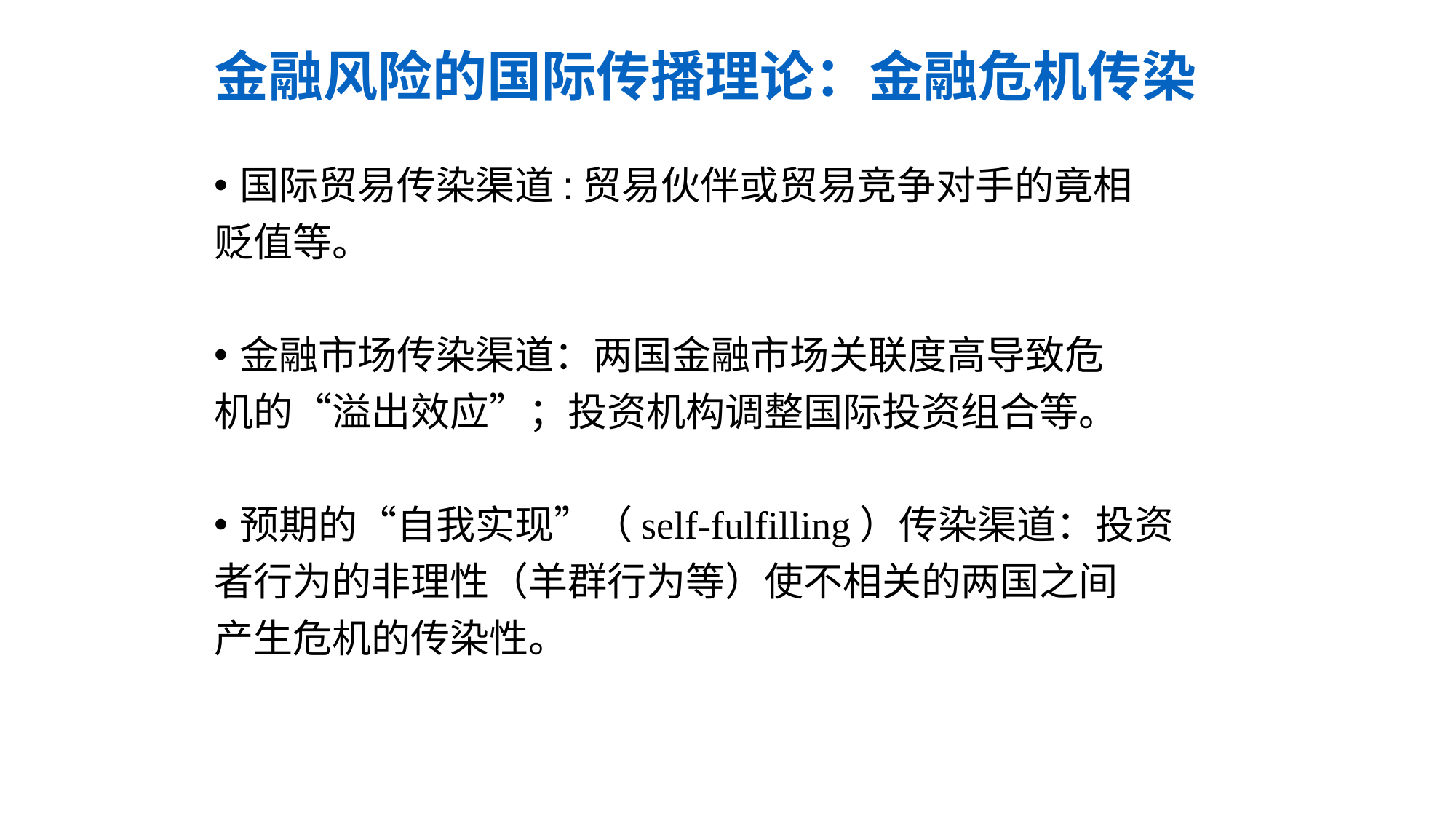

金融风险的国际传播理论：金融危机传染
国际贸易传染渠道:贸易伙伴或贸易竞争对手的竟相
贬值等。

金融市场传染渠道：两国金融市场关联度高导致危
机的“溢出效应”；投资机构调整国际投资组合等。

预期的“自我实现”（self-fulfilling）传染渠道：投资
者行为的非理性（羊群行为等）使不相关的两国之间
产生危机的传染性。